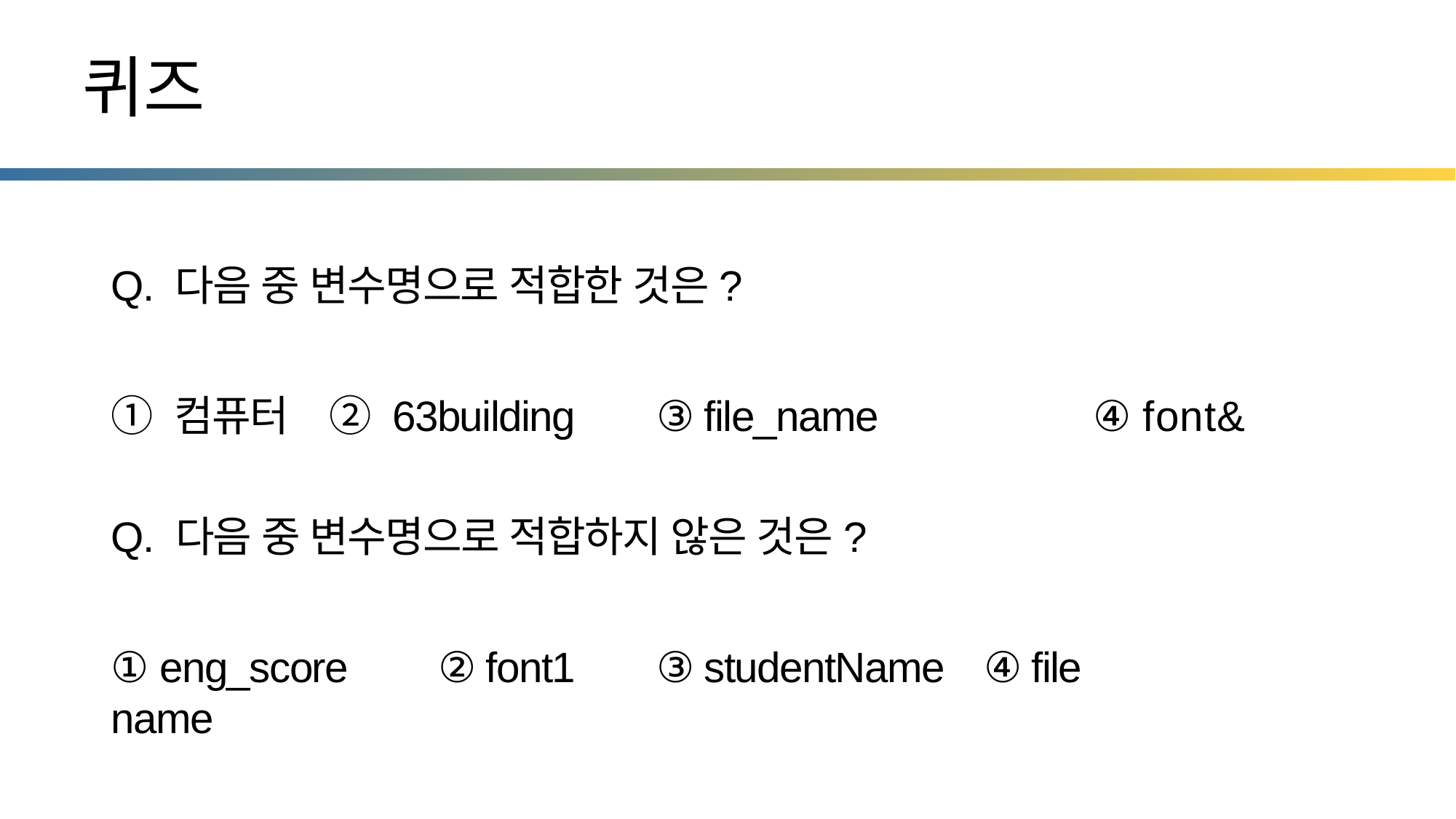

# 퀴즈
Q. 다음 중 변수명으로 적합한 것은?

① 컴퓨터	② 63building	③ file_name		④ font&
Q. 다음 중 변수명으로 적합하지 않은 것은?

① eng_score	② font1	③ studentName	④ file name